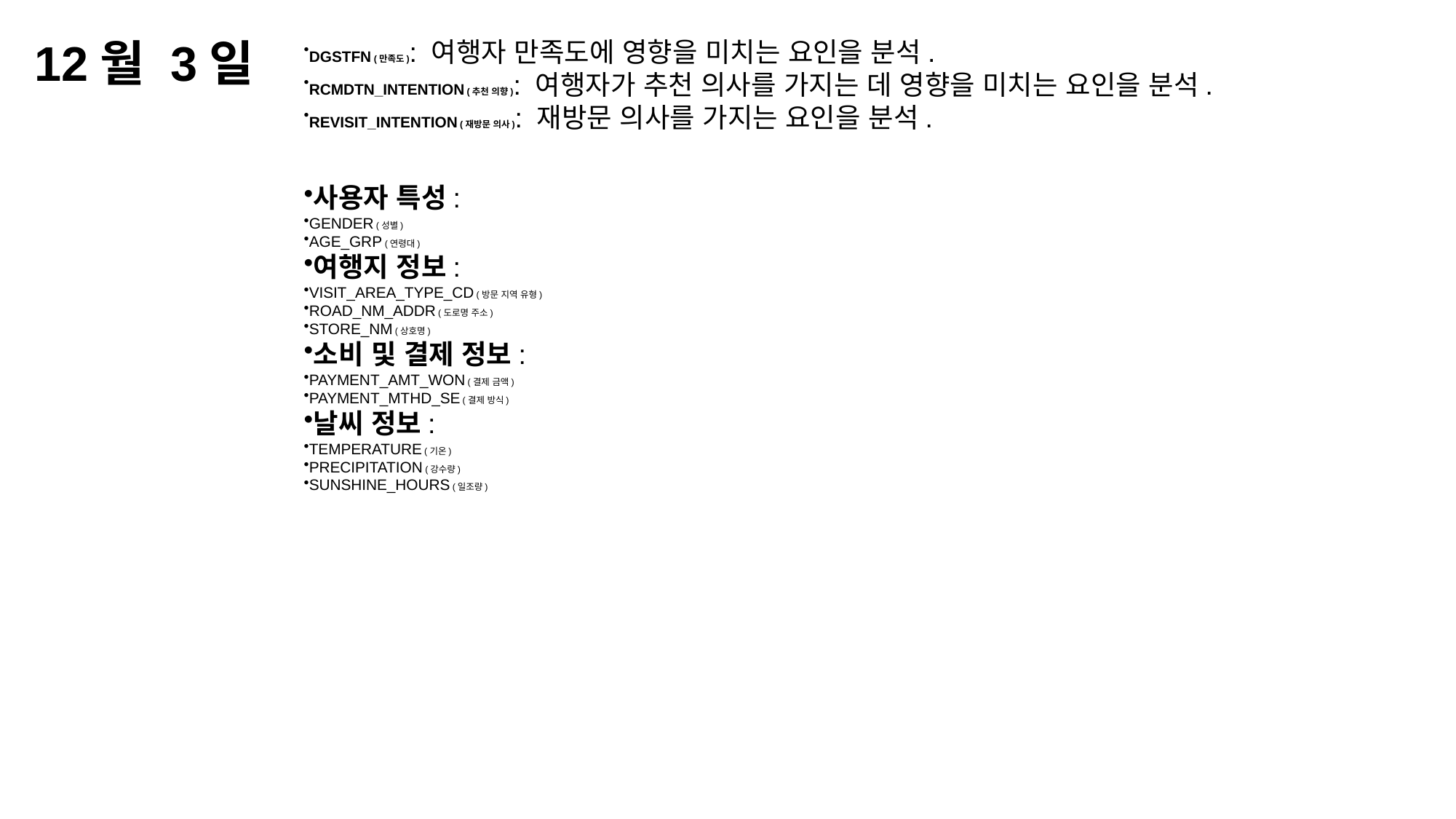

12월 3일
DGSTFN (만족도): 여행자 만족도에 영향을 미치는 요인을 분석.
RCMDTN_INTENTION (추천 의향): 여행자가 추천 의사를 가지는 데 영향을 미치는 요인을 분석.
REVISIT_INTENTION (재방문 의사): 재방문 의사를 가지는 요인을 분석.
사용자 특성:
GENDER (성별)
AGE_GRP (연령대)
여행지 정보:
VISIT_AREA_TYPE_CD (방문 지역 유형)
ROAD_NM_ADDR (도로명 주소)
STORE_NM (상호명)
소비 및 결제 정보:
PAYMENT_AMT_WON (결제 금액)
PAYMENT_MTHD_SE (결제 방식)
날씨 정보:
TEMPERATURE (기온)
PRECIPITATION (강수량)
SUNSHINE_HOURS (일조량)